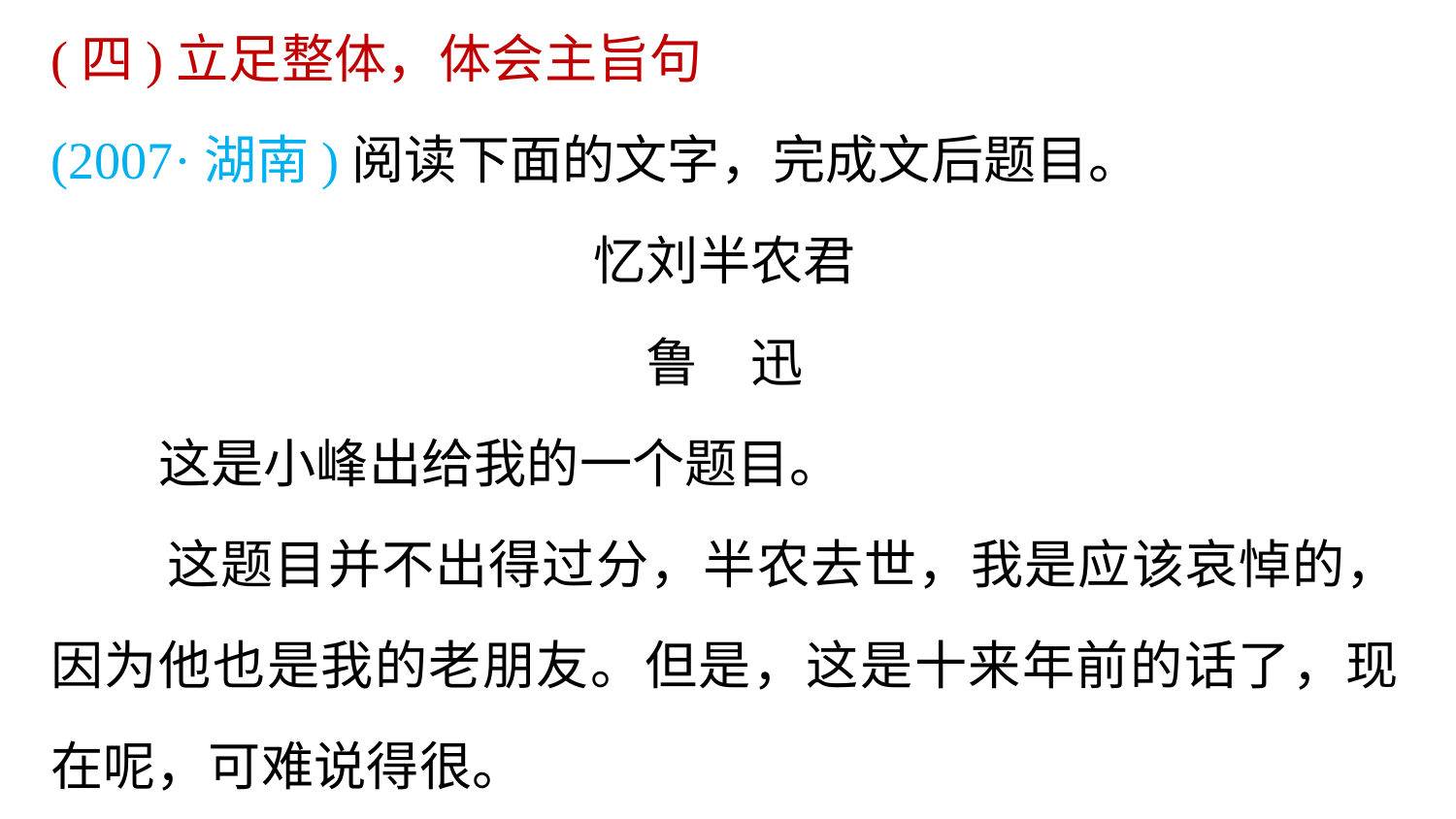

(四)立足整体，体会主旨句
(2007·湖南)阅读下面的文字，完成文后题目。
忆刘半农君
鲁　迅
        这是小峰出给我的一个题目。
        这题目并不出得过分，半农去世，我是应该哀悼的，因为他也是我的老朋友。但是，这是十来年前的话了，现在呢，可难说得很。